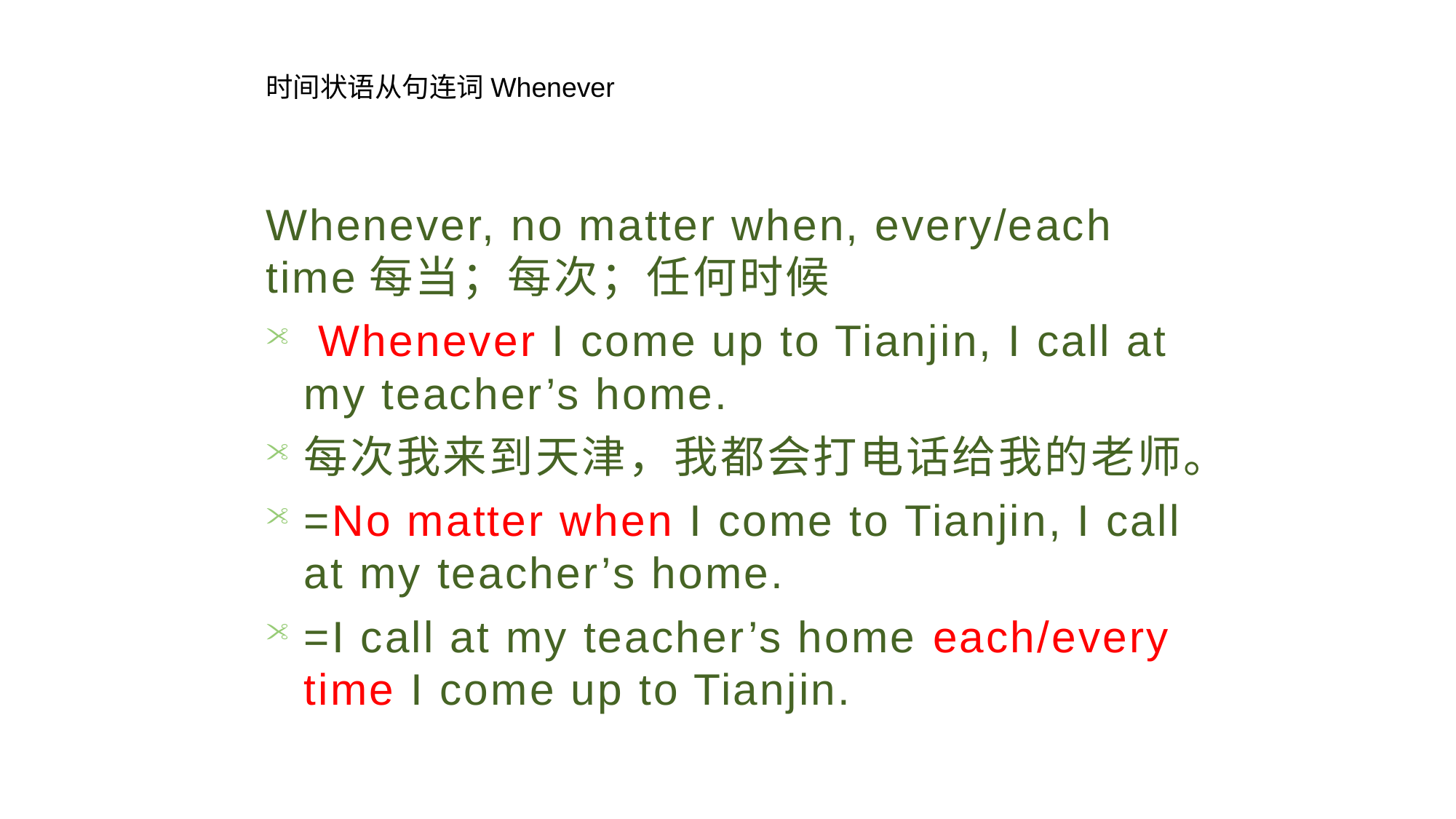

时间状语从句连词Whenever
Whenever, no matter when, every/each time每当；每次；任何时候
 Whenever I come up to Tianjin, I call at my teacher’s home.
每次我来到天津，我都会打电话给我的老师。
=No matter when I come to Tianjin, I call at my teacher’s home.
=I call at my teacher’s home each/every time I come up to Tianjin.